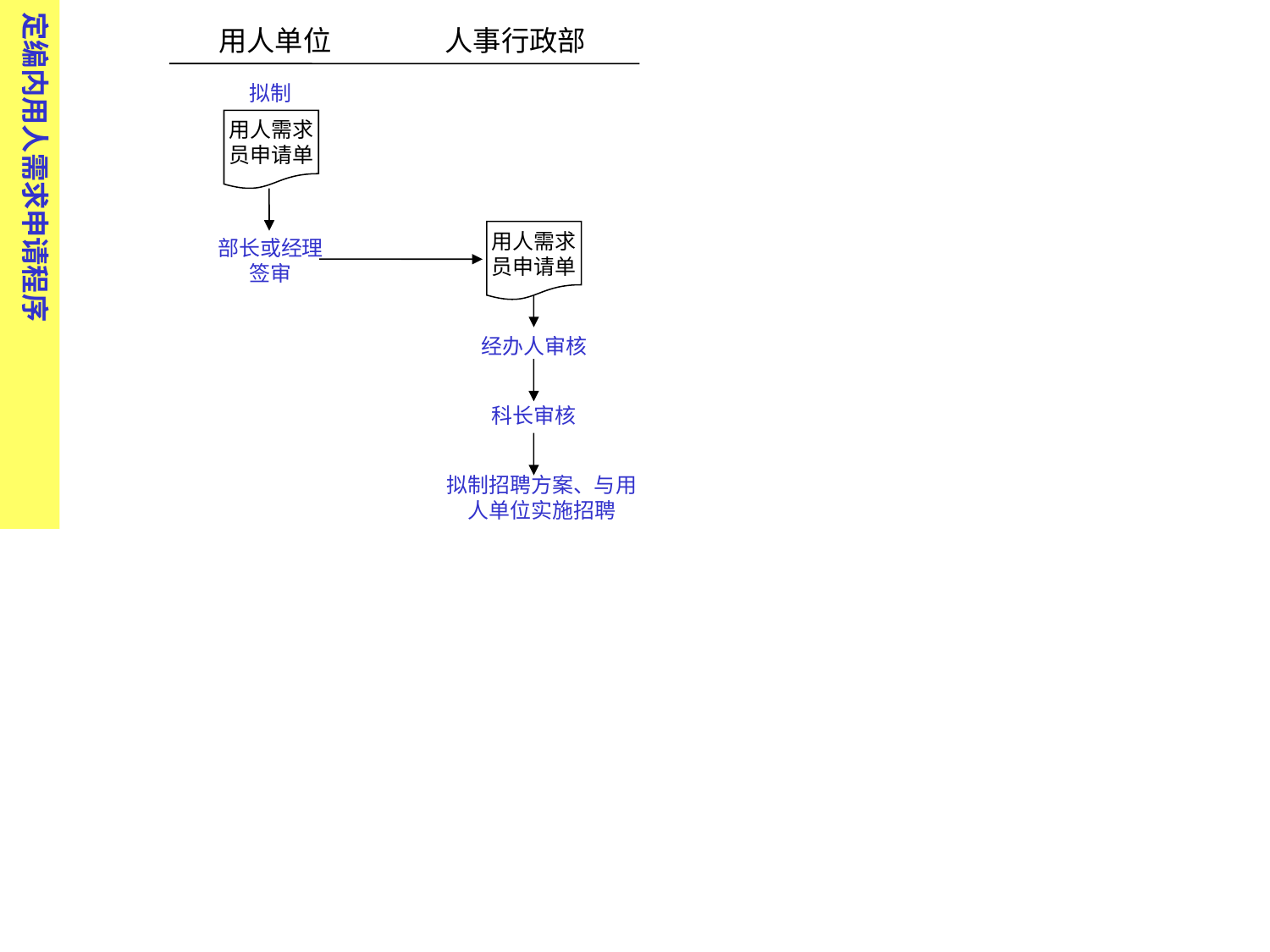

定编内用人需求申请程序
用人单位                  人事行政部

拟制
用人需求
员申请单

用人需求
员申请单
部长或经理签审

经办人审核

科长审核

拟制招聘方案、与用人单位实施招聘
5